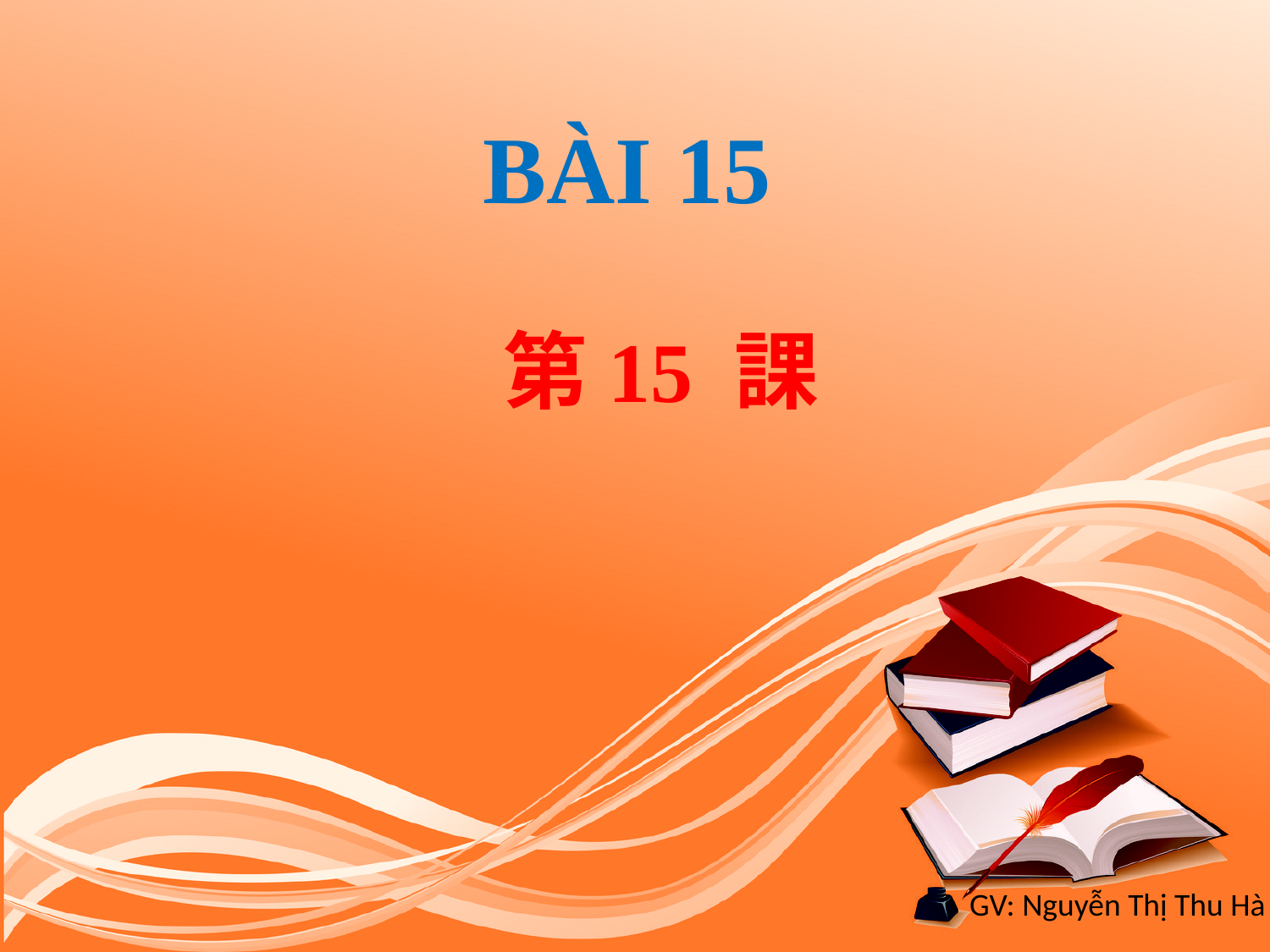

# BÀI 15
第15 課
GV: Nguyễn Thị Thu Hà